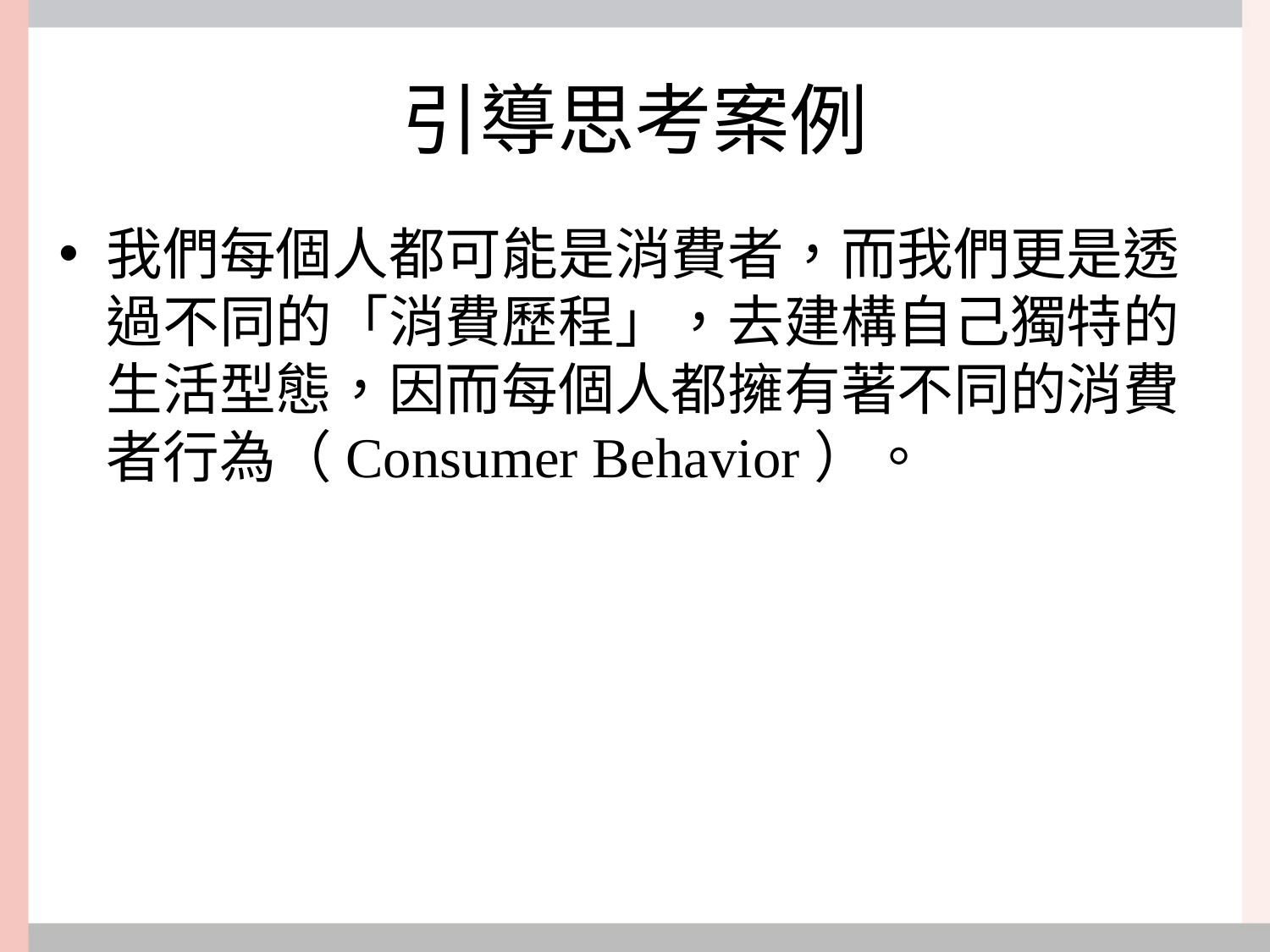

# 引導思考案例
我們每個人都可能是消費者，而我們更是透過不同的「消費歷程」，去建構自己獨特的生活型態，因而每個人都擁有著不同的消費者行為（Consumer Behavior）。